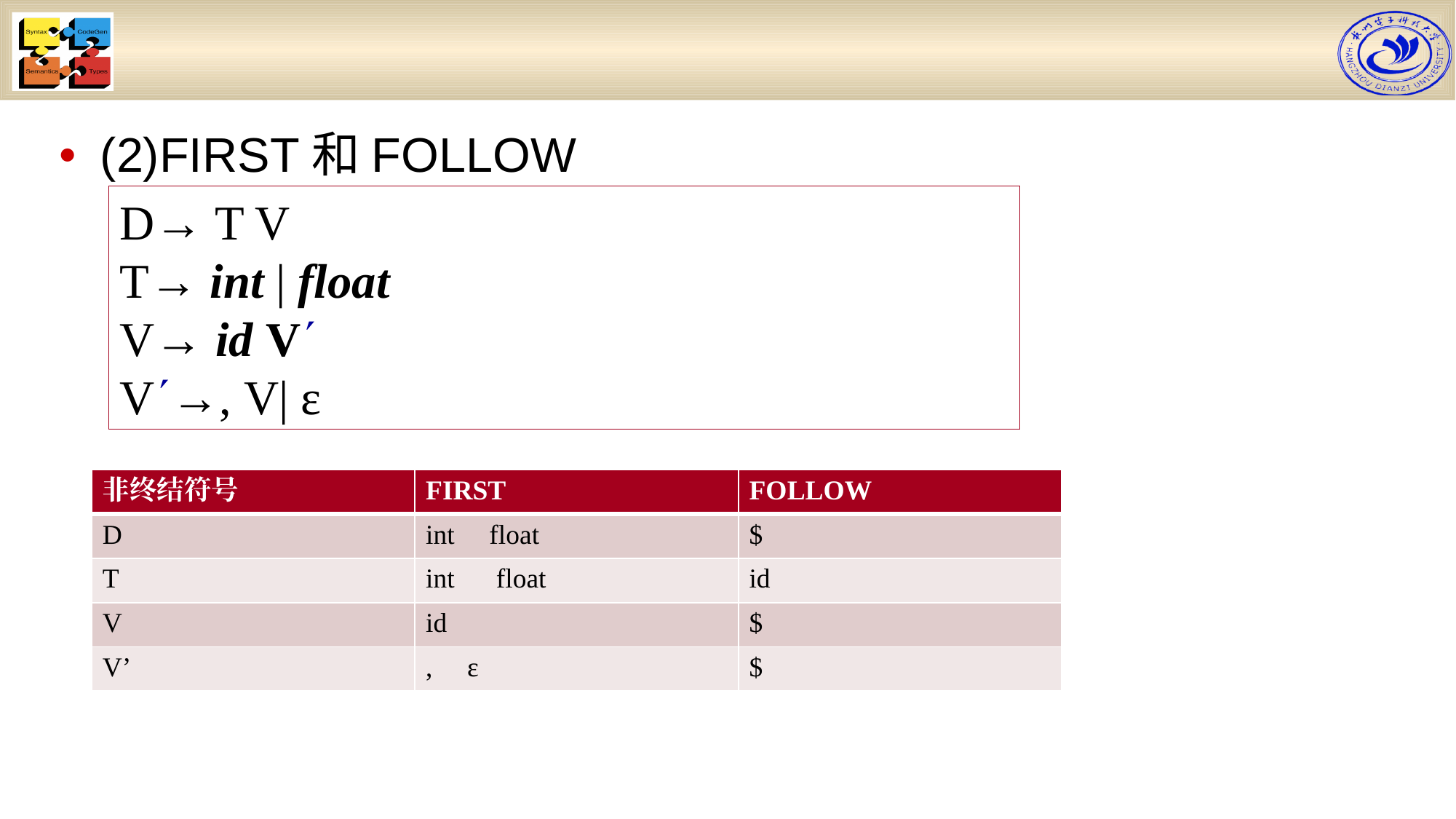

#
(2)FIRST和FOLLOW

D→ T V
T→ int | float
V→ id V′
V′→, V| ε
| 非终结符号 | FIRST | FOLLOW |
| --- | --- | --- |
| D | int float | $ |
| T | int float | id |
| V | id | $ |
| V’ | , ε | $ |